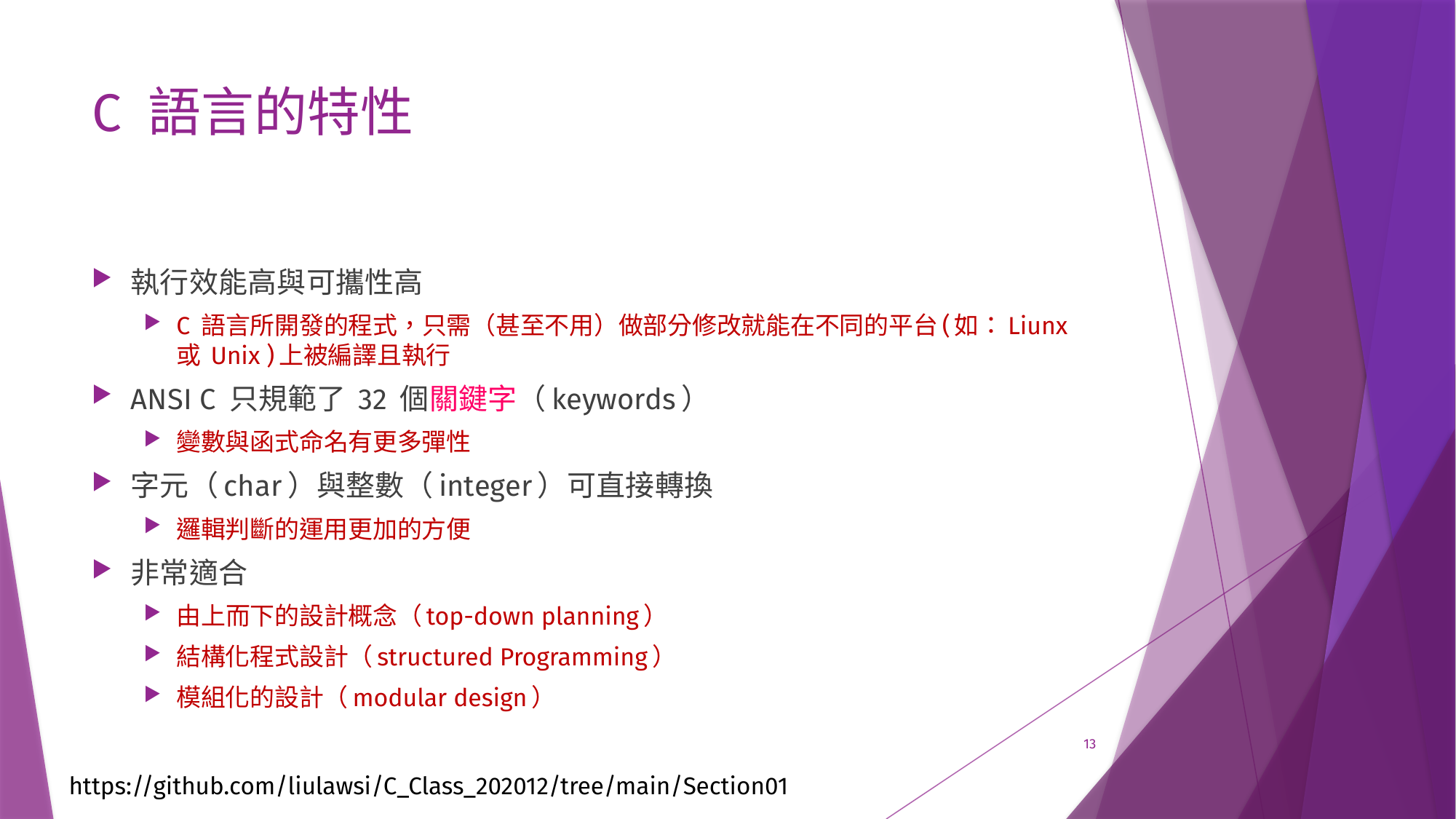

# C 語言的特性
執行效能高與可攜性高
C 語言所開發的程式，只需（甚至不用）做部分修改就能在不同的平台(如：Liunx 或 Unix )上被編譯且執行
ANSI C 只規範了 32 個關鍵字（keywords）
變數與函式命名有更多彈性
字元（char）與整數（integer）可直接轉換
邏輯判斷的運用更加的方便
非常適合
由上而下的設計概念（top-down planning）
結構化程式設計（structured Programming）
模組化的設計（modular design）

13